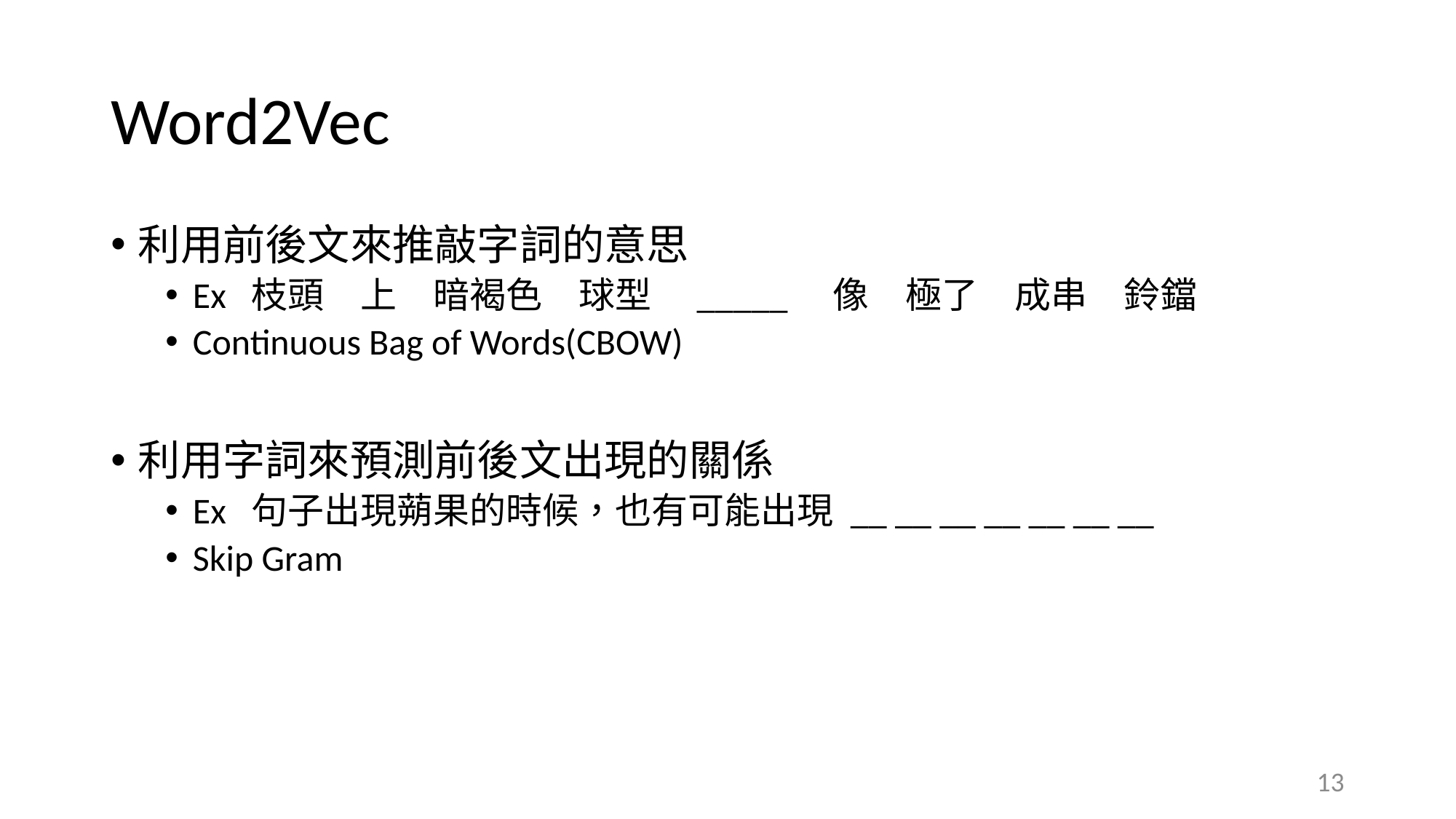

# Word2Vec
利用前後文來推敲字詞的意思
Ex  枝頭　上　暗褐色　球型　_____　像　極了　成串　鈴鐺
Continuous Bag of Words(CBOW)

利用字詞來預測前後文出現的關係
Ex  句子出現蒴果的時候，也有可能出現 __ __ __ __ __ __ __
Skip Gram

13